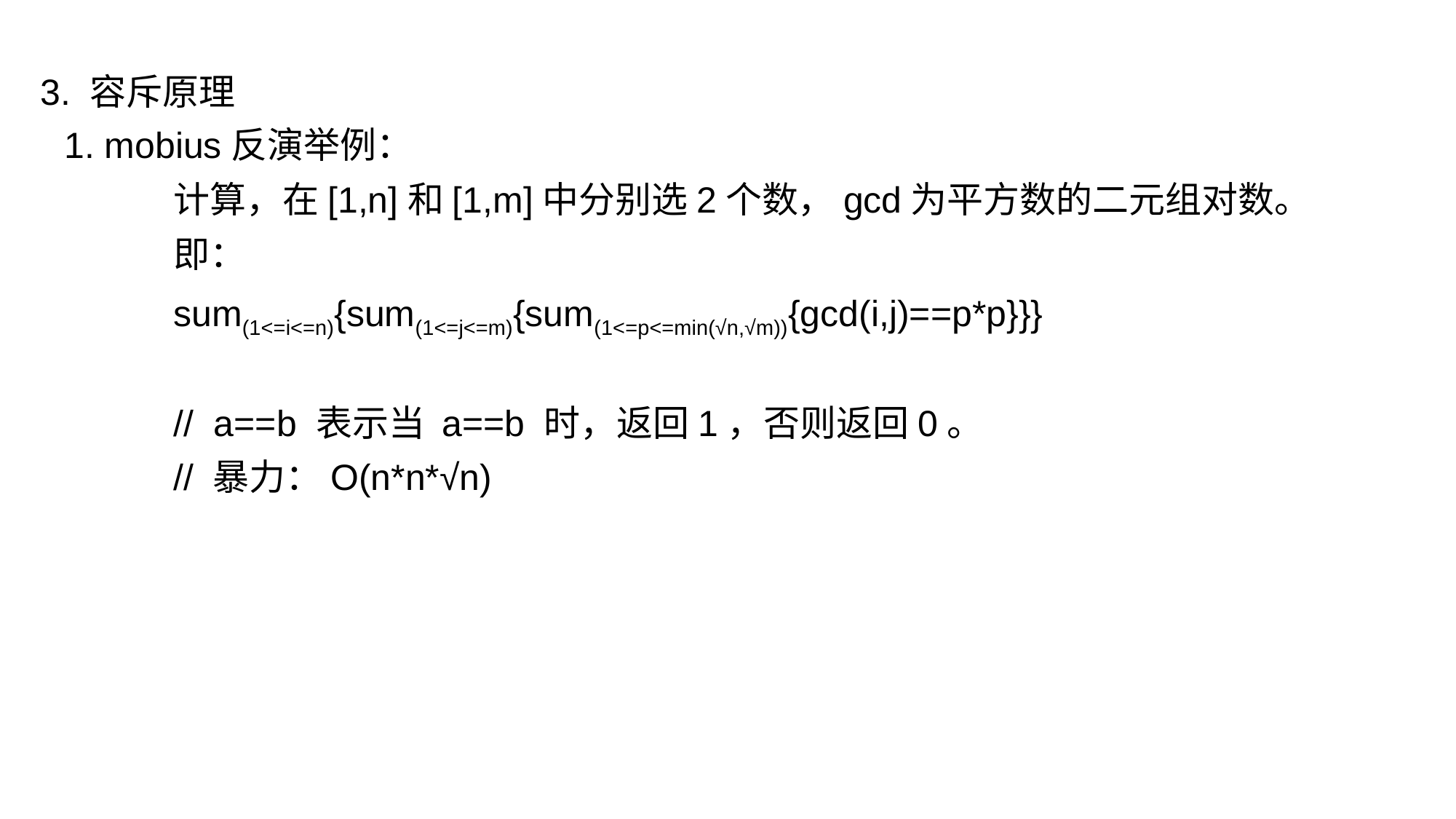

3. 容斥原理
1. mobius反演举例：
	计算，在[1,n]和[1,m]中分别选2个数，gcd为平方数的二元组对数。
	即：
	sum(1<=i<=n){sum(1<=j<=m){sum(1<=p<=min(√n,√m)){gcd(i,j)==p*p}}}

	//  a==b 表示当 a==b 时，返回1，否则返回0。
	// 暴力：O(n*n*√n)